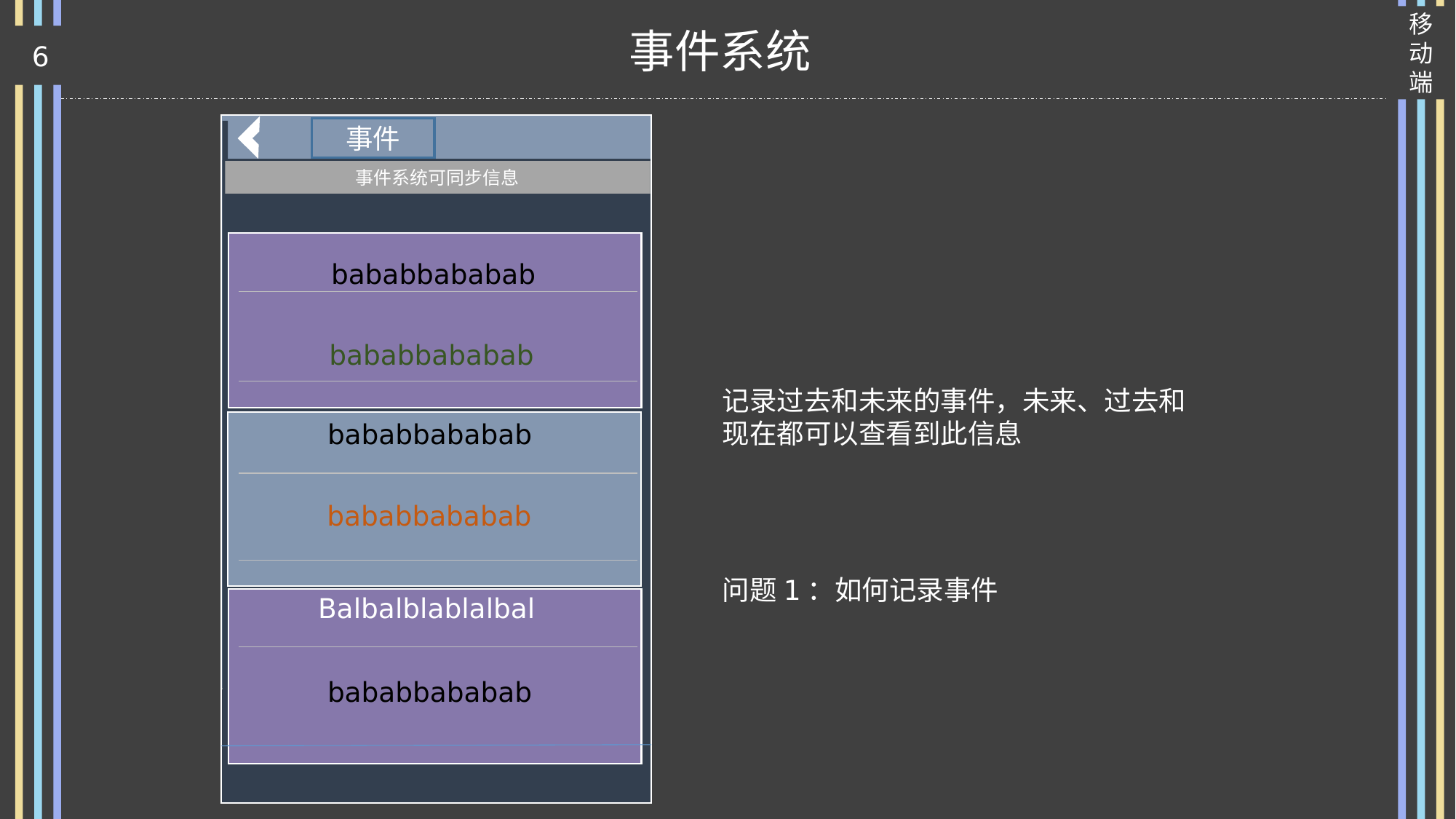

移动端
事件系统
6

事件

.
.
.
.
.
.
.
.
.
.
.
.
.
.
.
.

事件系统可同步信息

bababbababab
bababbababab
bababbababab
bababbababab
Balbalblablalbal

bababbababab
记录过去和未来的事件，未来、过去和现在都可以查看到此信息

问题1：如何记录事件